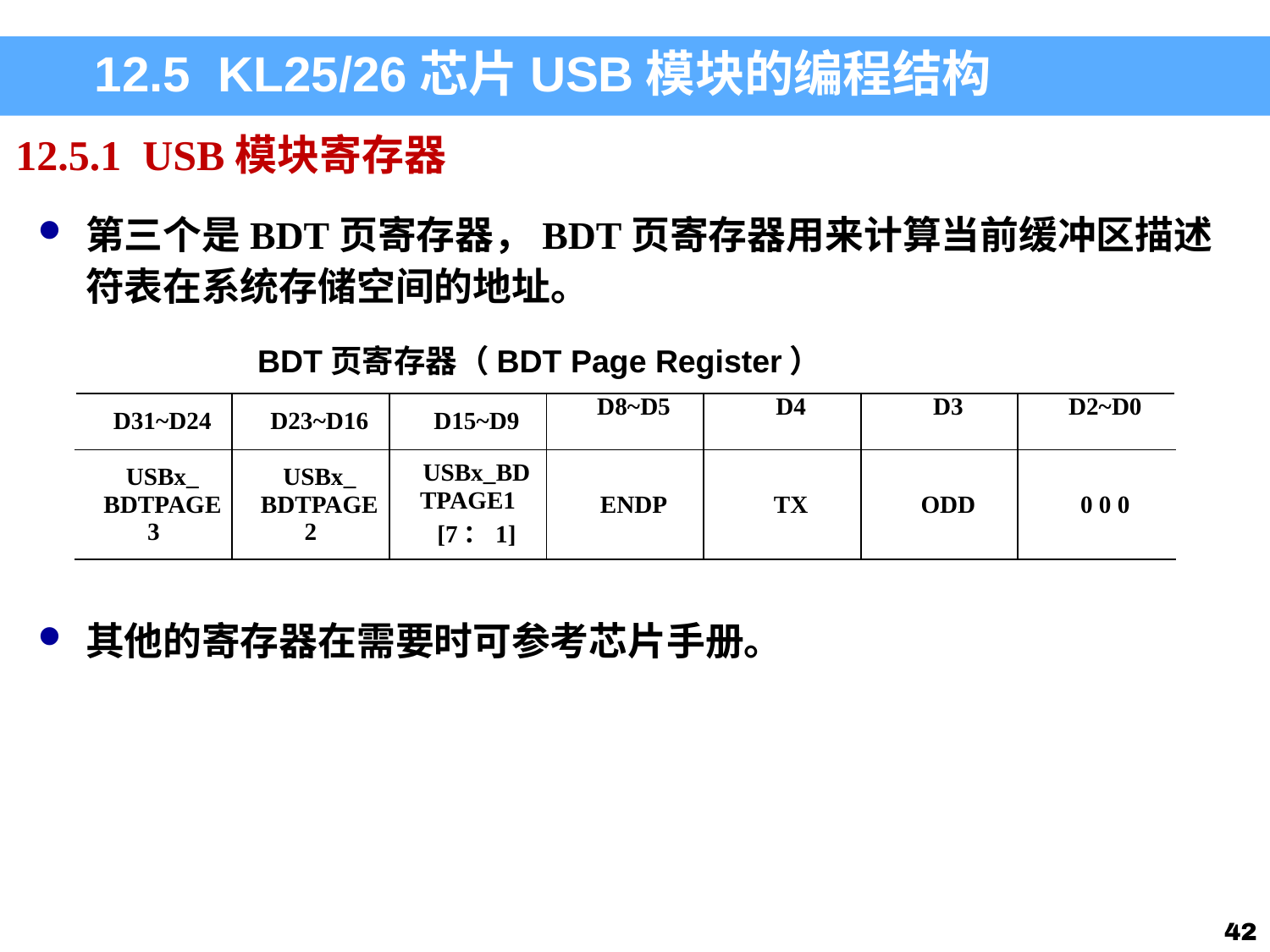

12.5  KL25/26芯片USB模块的编程结构

12.5.1  USB模块寄存器
第三个是BDT页寄存器，BDT页寄存器用来计算当前缓冲区描述符表在系统存储空间的地址。
BDT页寄存器（BDT Page Register）
| D31~D24 | D23~D16 | D15~D9 | D8~D5 | D4 | D3 | D2~D0 |
| --- | --- | --- | --- | --- | --- | --- |
| USBx\_ BDTPAGE3 | USBx\_ BDTPAGE2 | USBx\_BDTPAGE1 [7：1] | ENDP | TX | ODD | 0 0 0 |

其他的寄存器在需要时可参考芯片手册。
42